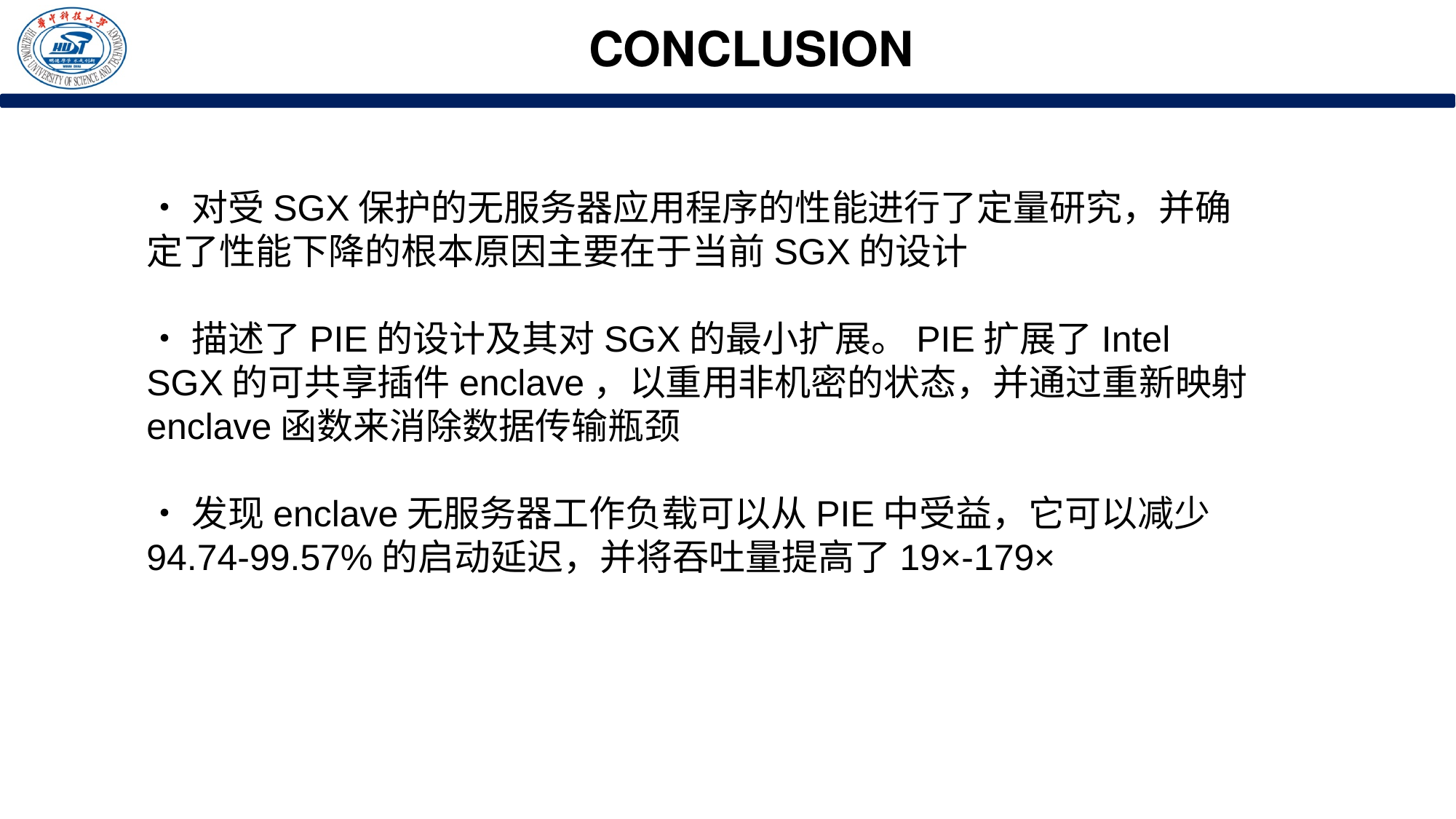

CONCLUSION
•对受SGX保护的⽆服务器应⽤程序的性能进⾏了定量研究，并确定了性能下降的根本原因主要在于当前SGX的设计

•描述了PIE的设计及其对SGX的最⼩扩展。PIE扩展了Intel SGX的可共享插件enclave，以重⽤⾮机密的状态，并通过重新映射enclave函数来消除数据传输瓶颈

•发现enclave⽆服务器⼯作负载可以从PIE中受益，它可以减少94.74-99.57%的启动延迟，并将吞吐量提⾼了19×-179×